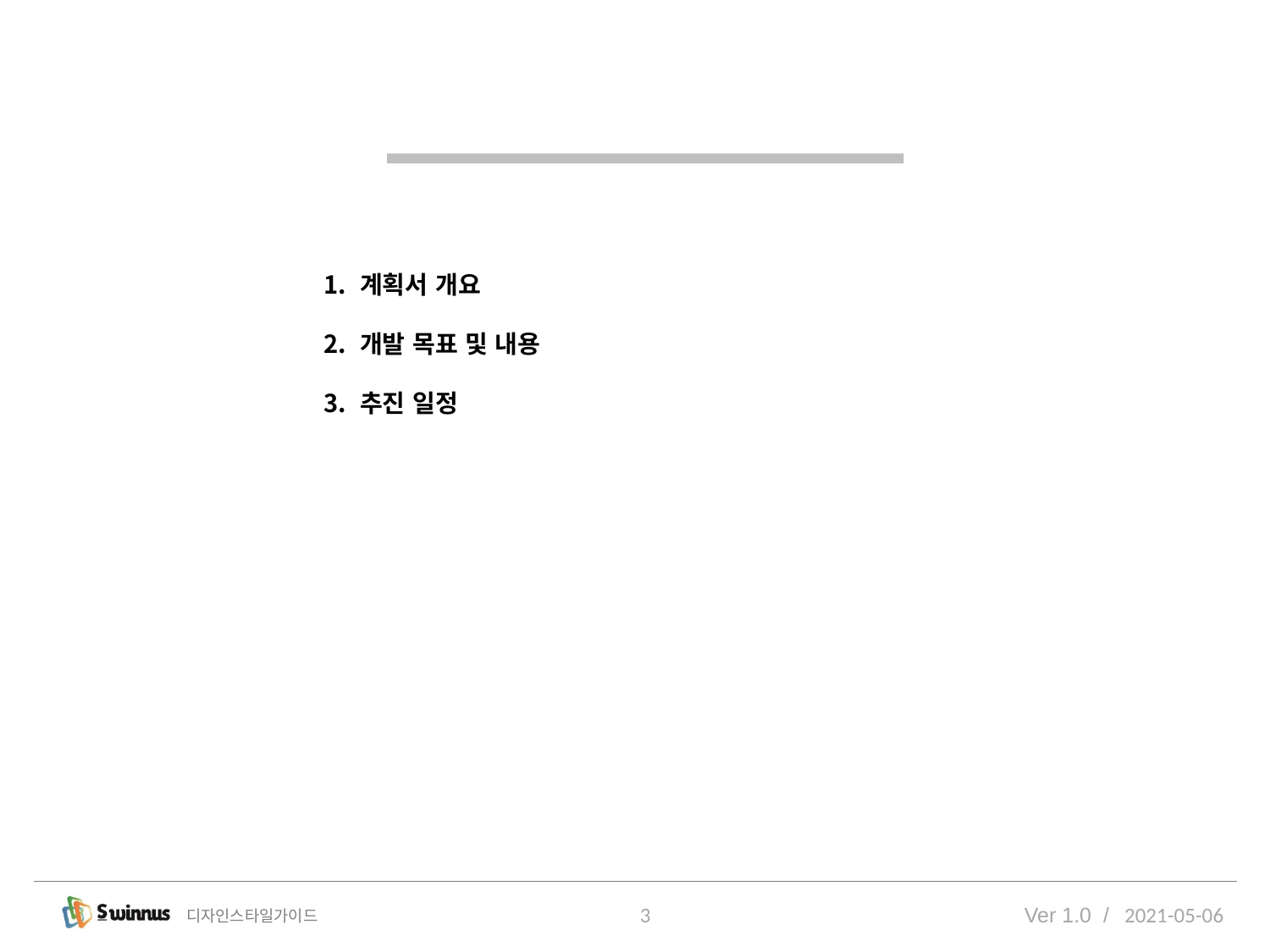

#
계획서 개요
개발 목표 및 내용
추진 일정
Ver 1.0  /
2021-05-06
디자인스타일가이드